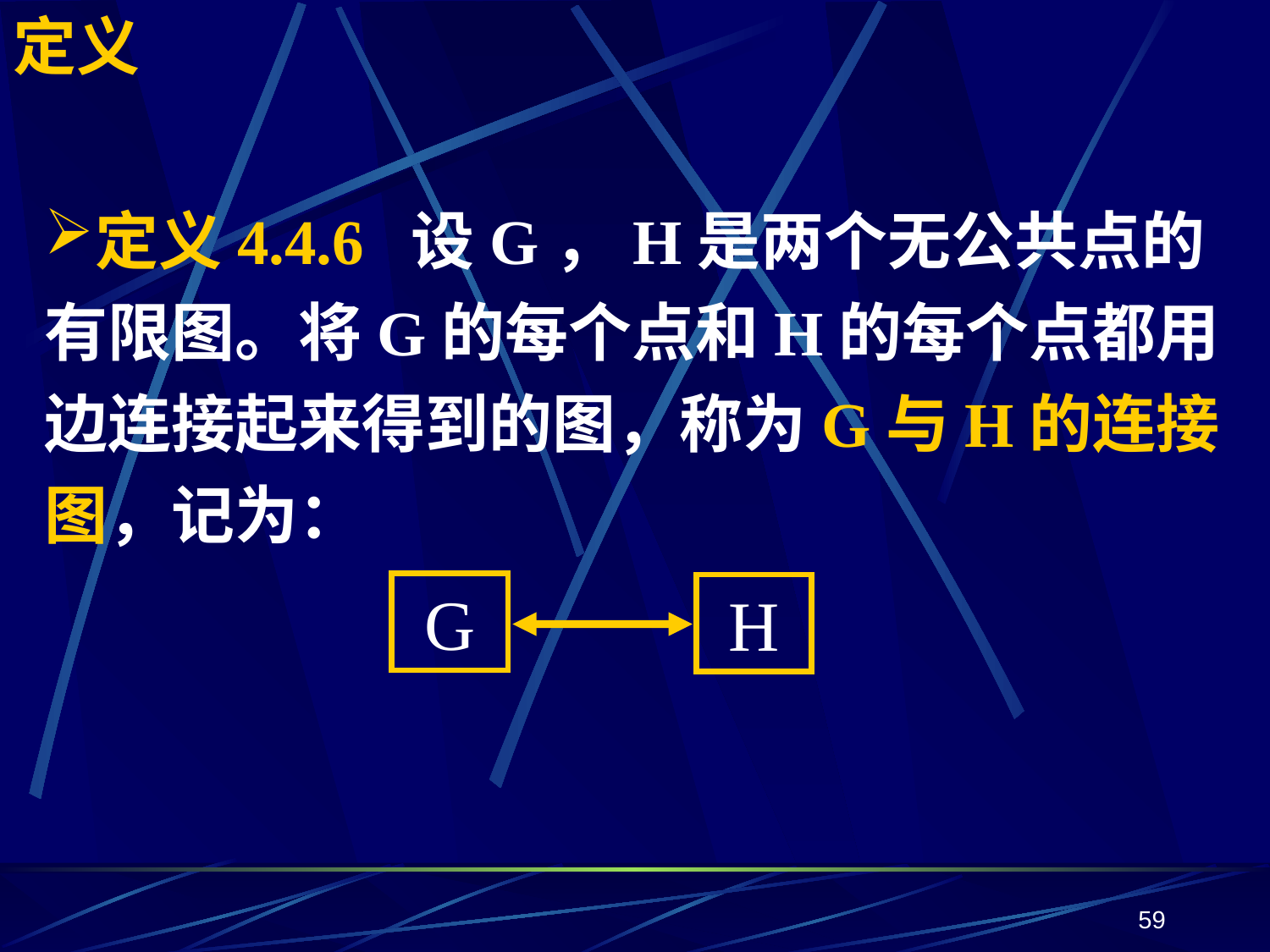

# 定义
定义4.4.6  设G，H是两个无公共点的有限图。将G的每个点和H的每个点都用边连接起来得到的图，称为G与H的连接图，记为：
G
H

59